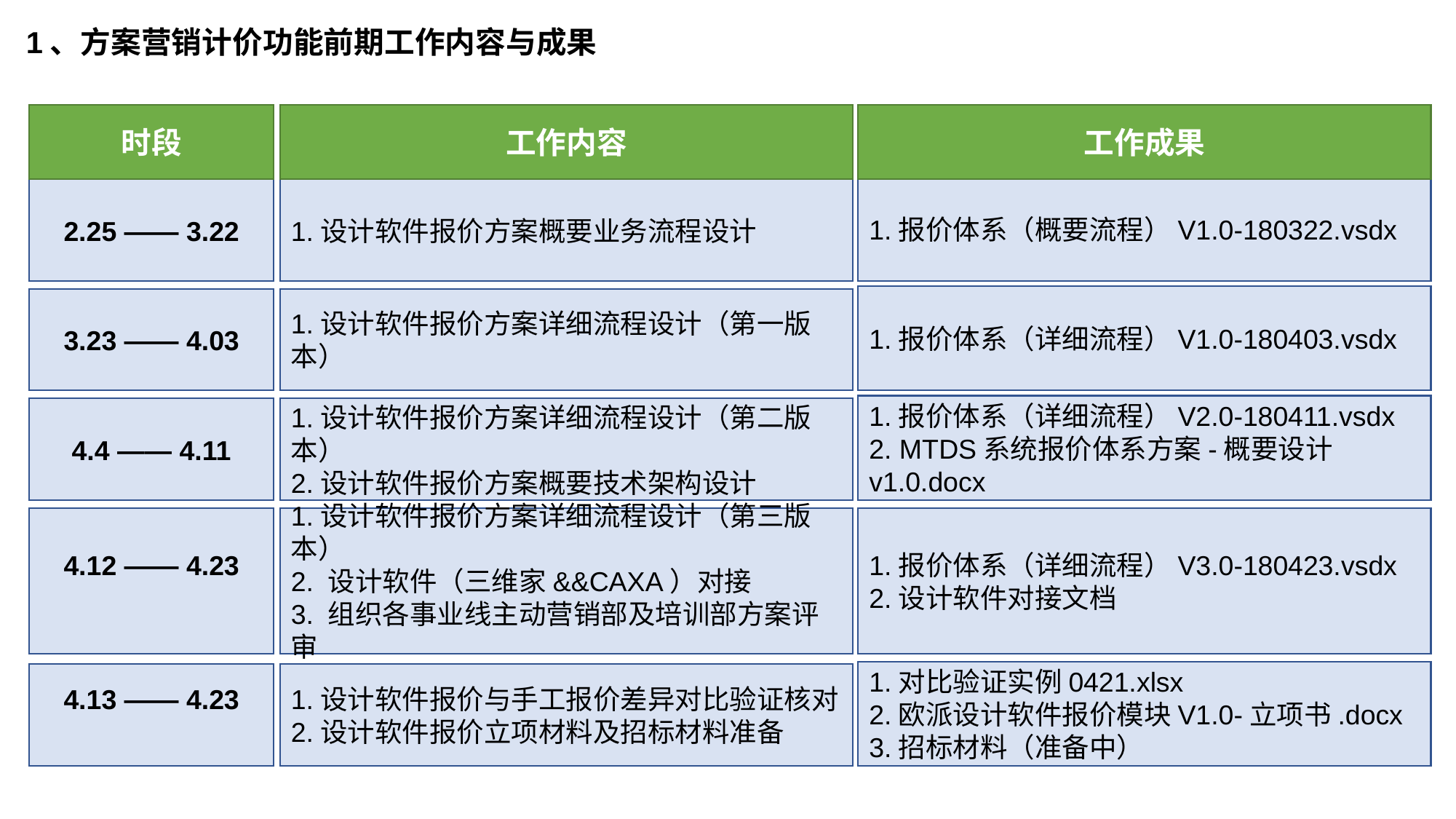

1、方案营销计价功能前期工作内容与成果
时段
工作内容
工作成果
1.报价体系（概要流程）V1.0-180322.vsdx
2.25 —— 3.22
1.设计软件报价方案概要业务流程设计
1.报价体系（详细流程）V1.0-180403.vsdx
3.23 —— 4.03
1.设计软件报价方案详细流程设计（第一版本）
1.报价体系（详细流程）V2.0-180411.vsdx
2. MTDS系统报价体系方案-概要设计v1.0.docx
4.4 —— 4.11
1.设计软件报价方案详细流程设计（第二版本）
2.设计软件报价方案概要技术架构设计
4.12 —— 4.23

1.设计软件报价方案详细流程设计（第三版本）
2. 设计软件（三维家&&CAXA）对接
3. 组织各事业线主动营销部及培训部方案评审
1.报价体系（详细流程）V3.0-180423.vsdx
2.设计软件对接文档
1.对比验证实例0421.xlsx
2.欧派设计软件报价模块V1.0-立项书.docx
3.招标材料（准备中）
4.13 —— 4.23

1.设计软件报价与手工报价差异对比验证核对
2.设计软件报价立项材料及招标材料准备